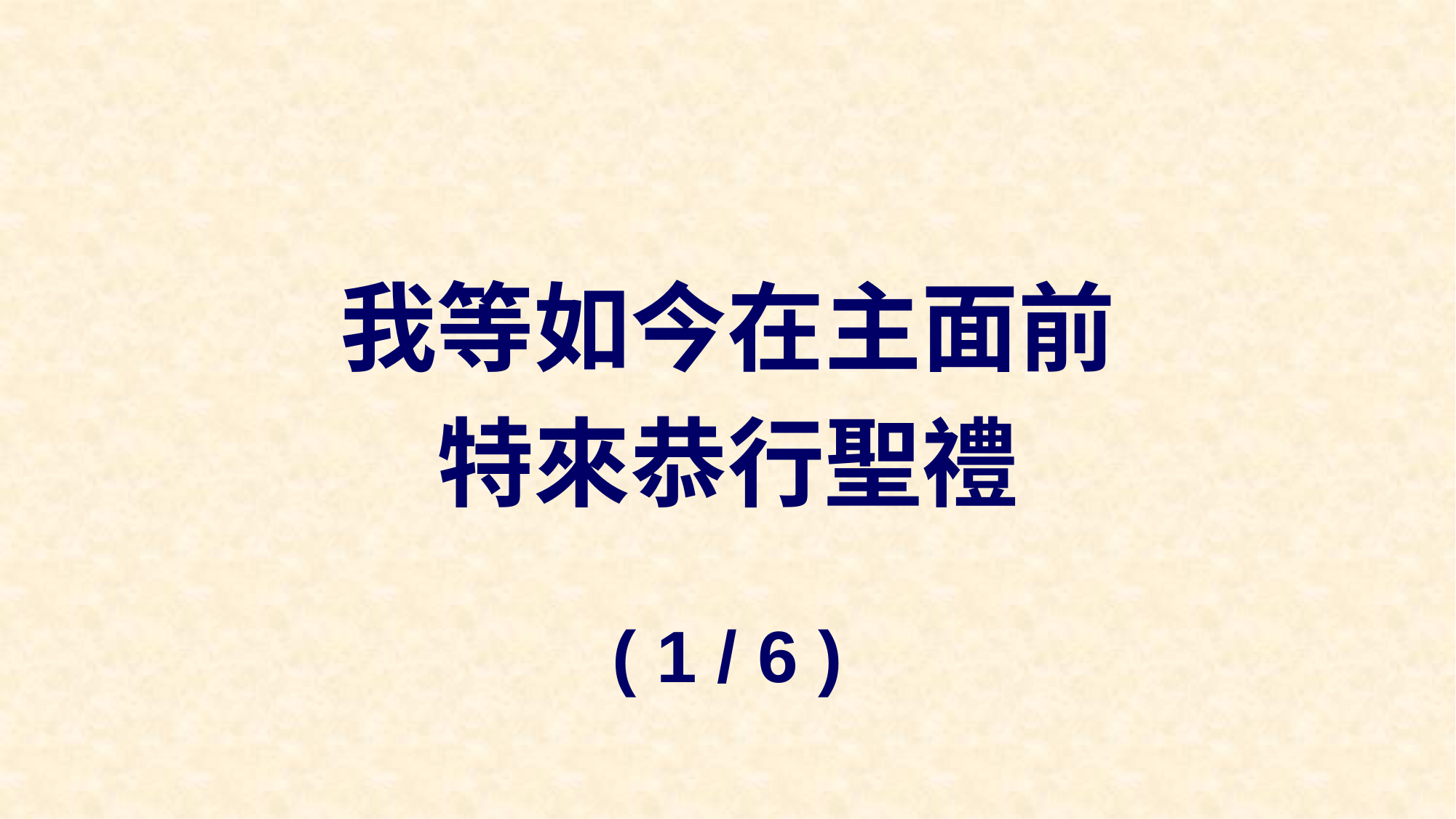

我等如今在主面前
特來恭行聖禮
( 1 / 6 )